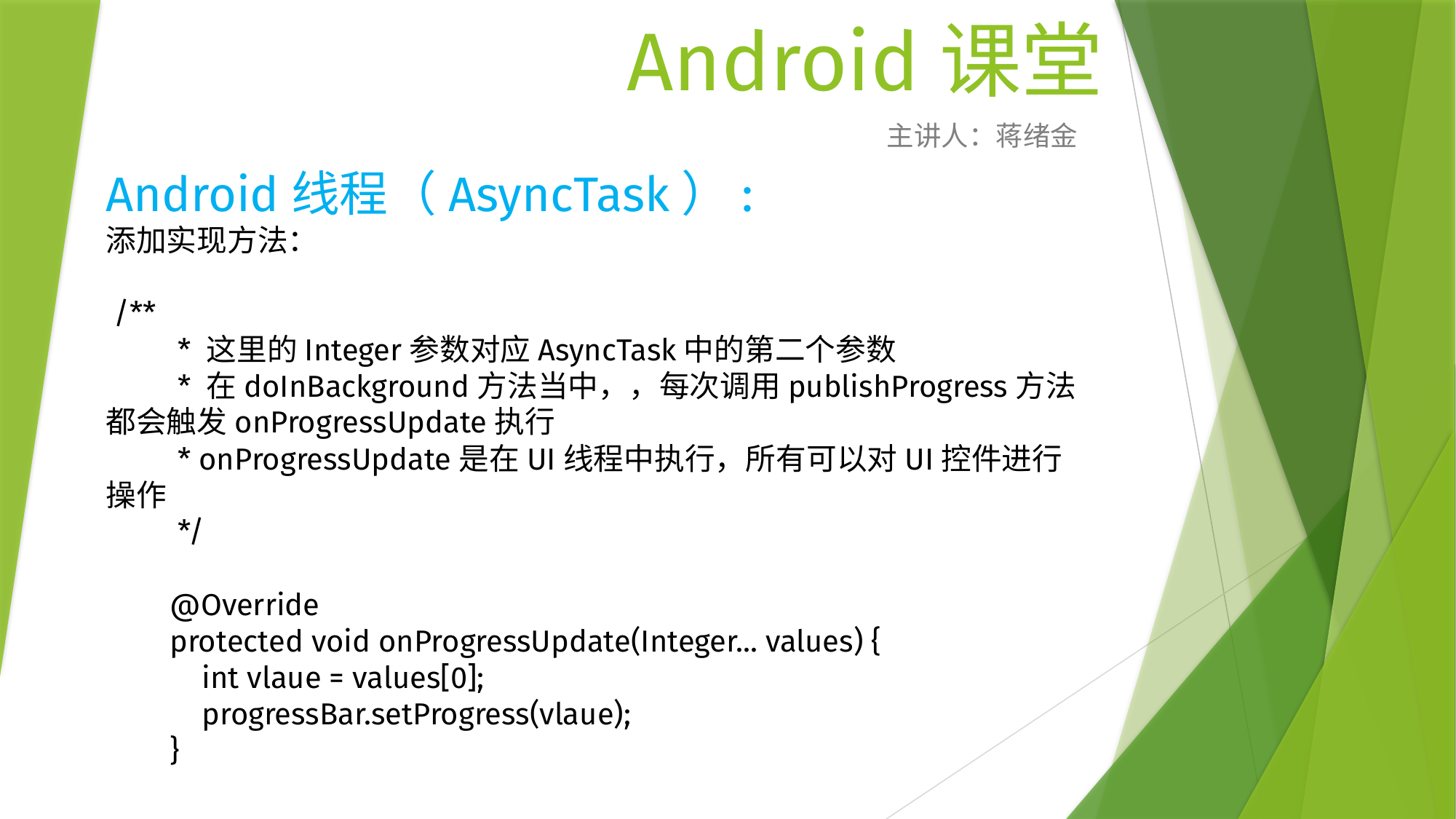

# Android课堂
主讲人：蒋绪金
Android线程（AsyncTask）:
添加实现方法：

 /**
         * 这里的Integer参数对应AsyncTask中的第二个参数
         * 在doInBackground方法当中，，每次调用publishProgress方法都会触发onProgressUpdate执行
         * onProgressUpdate是在UI线程中执行，所有可以对UI控件进行操作
         */

        @Override
        protected void onProgressUpdate(Integer... values) {
            int vlaue = values[0];
            progressBar.setProgress(vlaue);
        }